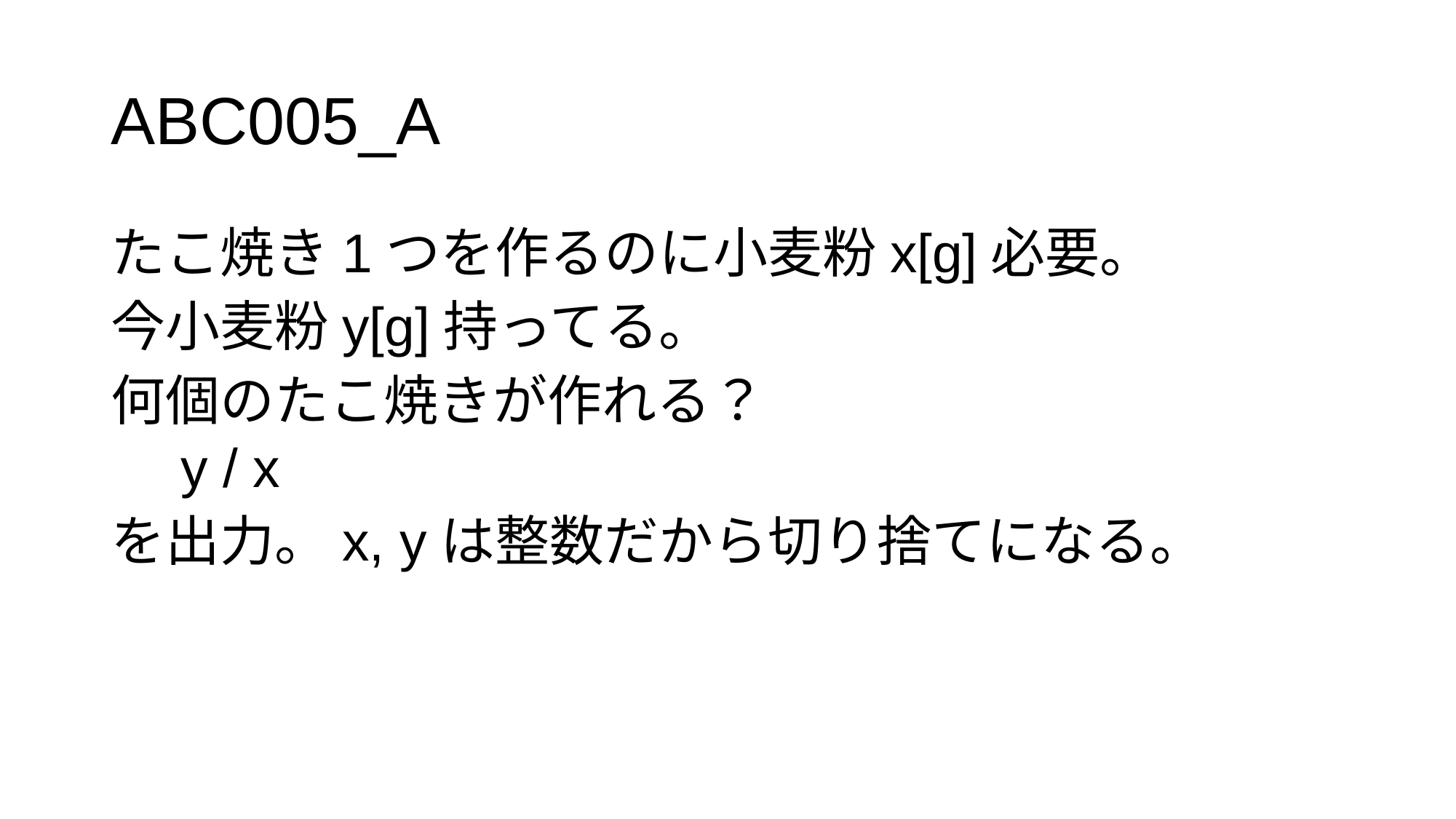

# ABC005_A
たこ焼き1つを作るのに小麦粉x[g]必要。
今小麦粉y[g]持ってる。
何個のたこ焼きが作れる？
 y / x
を出力。x, yは整数だから切り捨てになる。